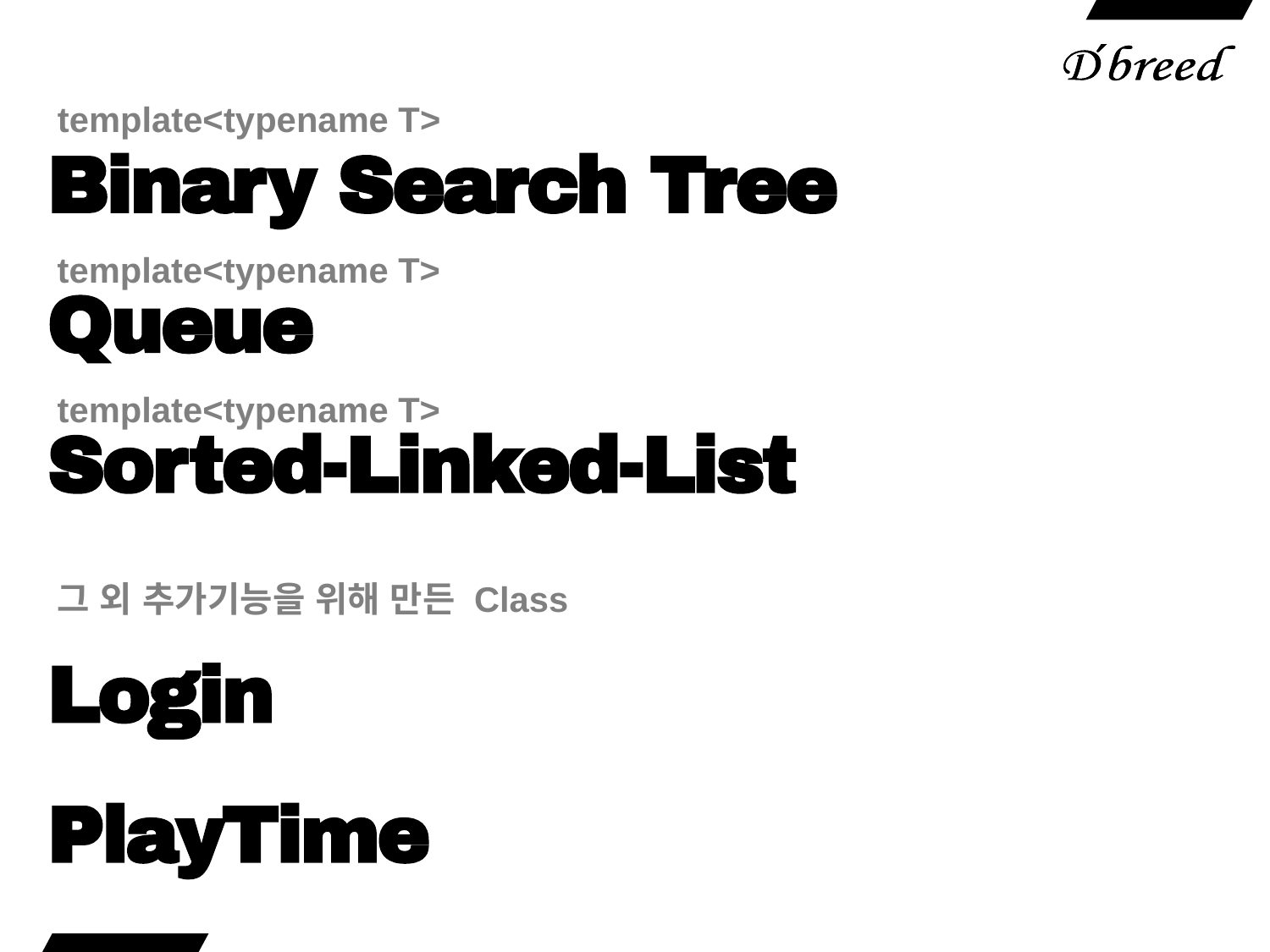

# template<typename T>
Binary Search Tree
template<typename T>
Queue
template<typename T>
Sorted-Linked-List
그 외 추가기능을 위해 만든 Class
Login
PlayTime